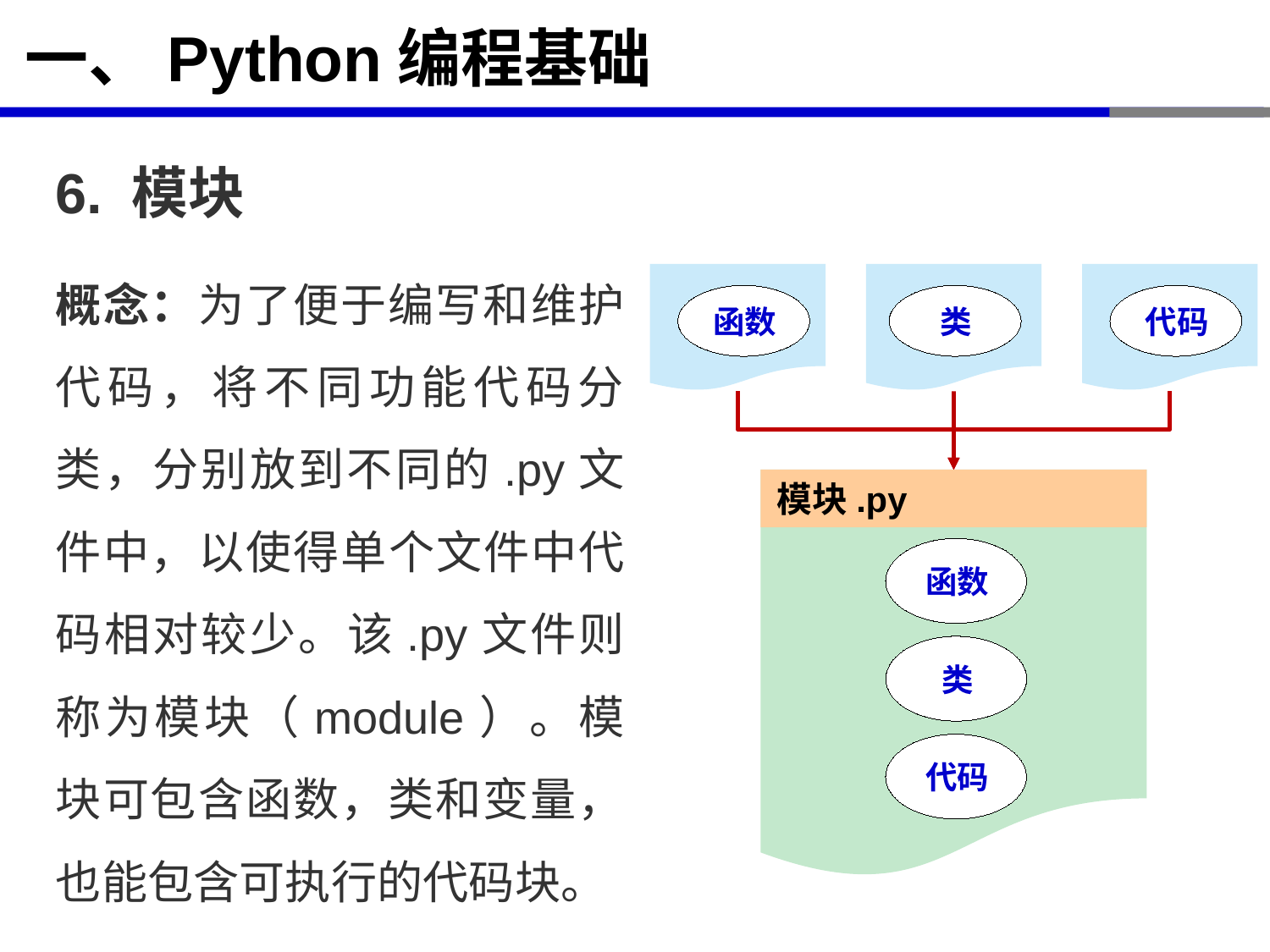

# 一、Python编程基础
6. 模块
概念：为了便于编写和维护代码，将不同功能代码分类，分别放到不同的.py文件中，以使得单个文件中代码相对较少。该.py文件则称为模块（module）。模块可包含函数，类和变量，也能包含可执行的代码块。

 函数

 类

 代码

 函数
 类
 代码
 模块.py